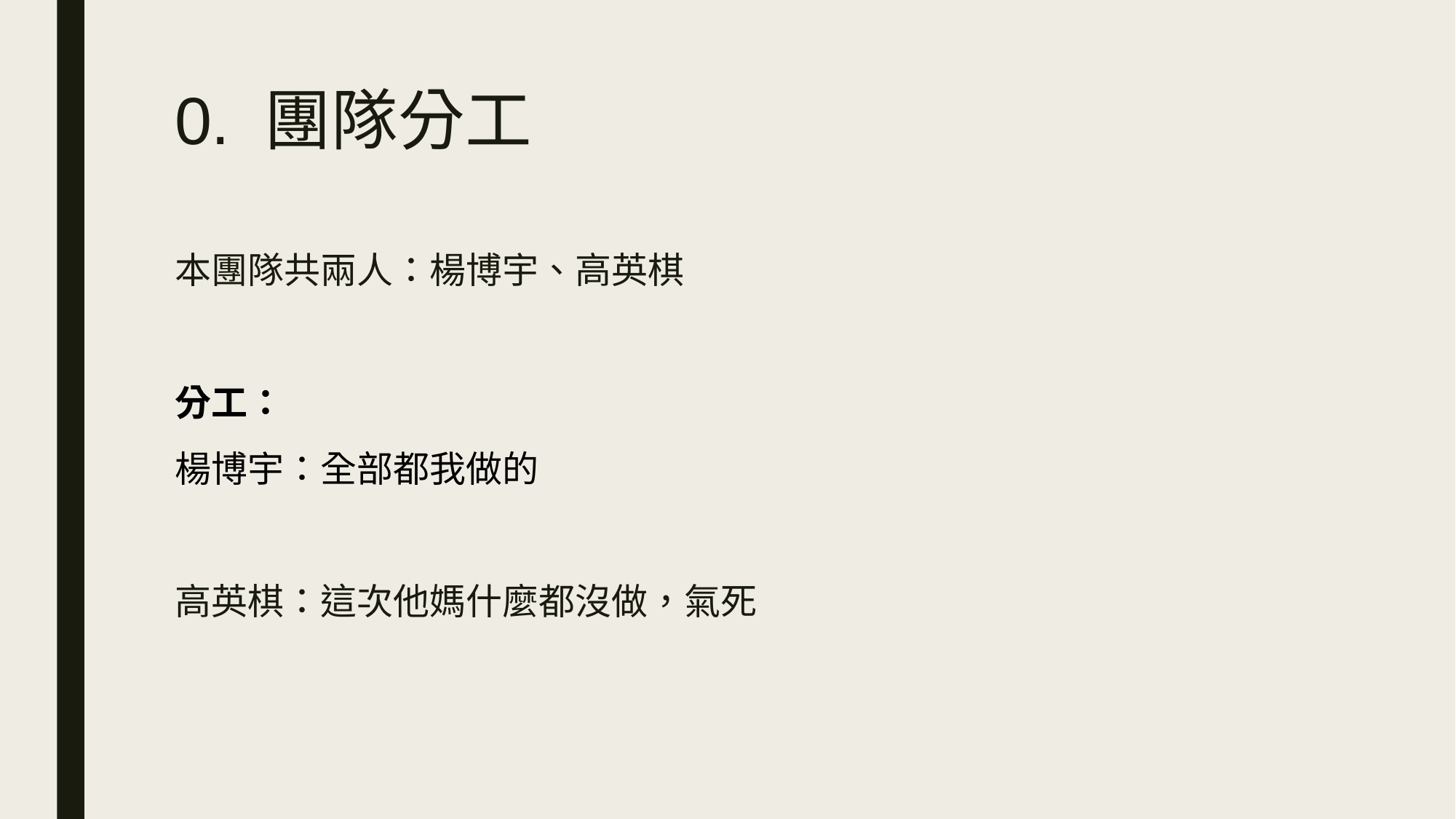

# 0. 團隊分工
本團隊共兩人：楊博宇、高英棋

分工：
楊博宇：全部都我做的

高英棋：這次他媽什麼都沒做，氣死